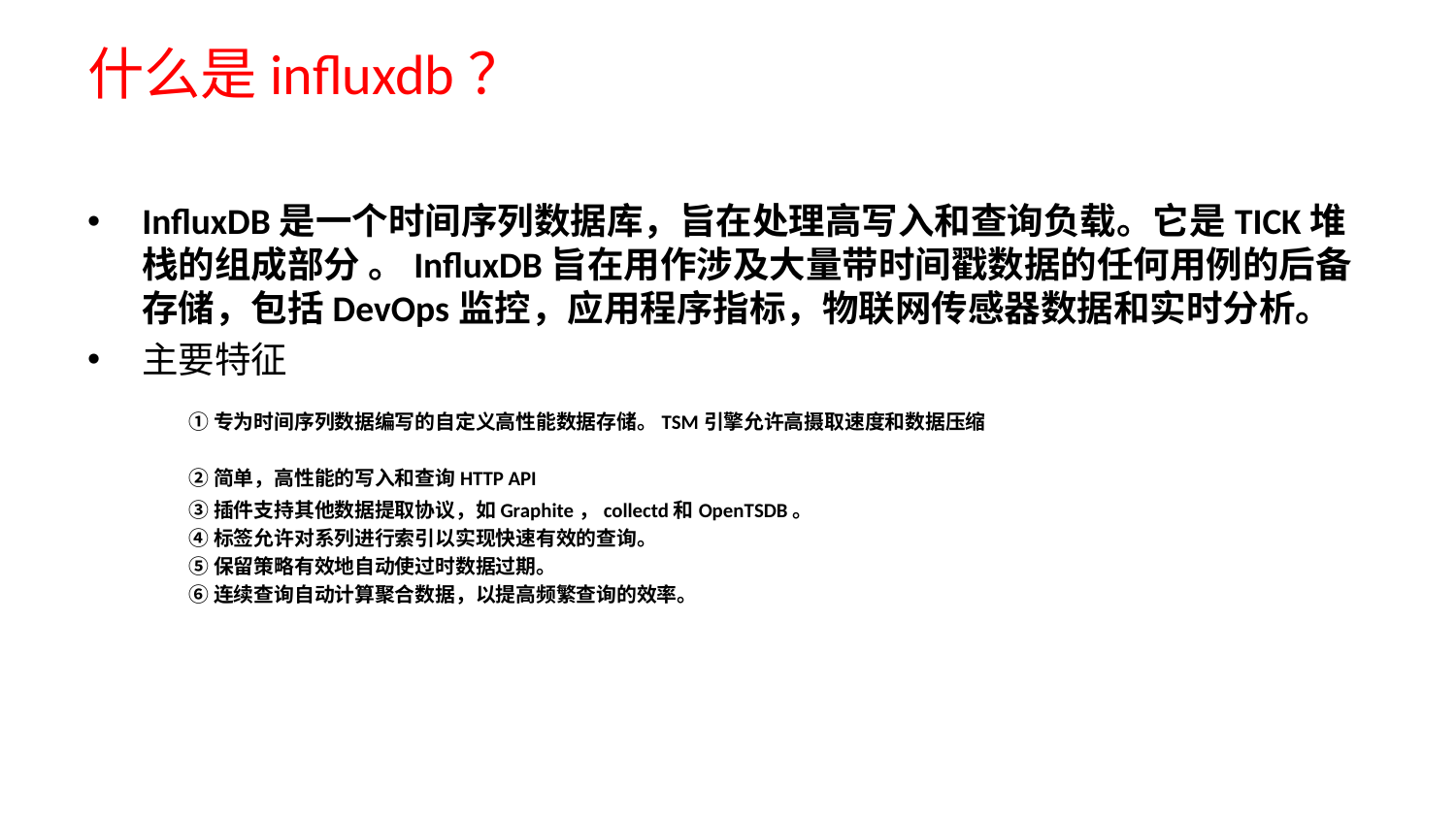

# 什么是influxdb？
InfluxDB是一个时间序列数据库，旨在处理高写入和查询负载。它是TICK堆栈的组成部分 。InfluxDB旨在用作涉及大量带时间戳数据的任何用例的后备存储，包括DevOps监控，应用程序指标，物联网传感器数据和实时分析。
主要特征
            ①专为时间序列数据编写的自定义高性能数据存储。TSM引擎允许高摄取速度和数据压缩
           ②简单，高性能的写入和查询HTTP API
                      ③插件支持其他数据提取协议，如Graphite，collectd和OpenTSDB。
                      ④标签允许对系列进行索引以实现快速有效的查询。
                      ⑤保留策略有效地自动使过时数据过期。
                      ⑥连续查询自动计算聚合数据，以提高频繁查询的效率。